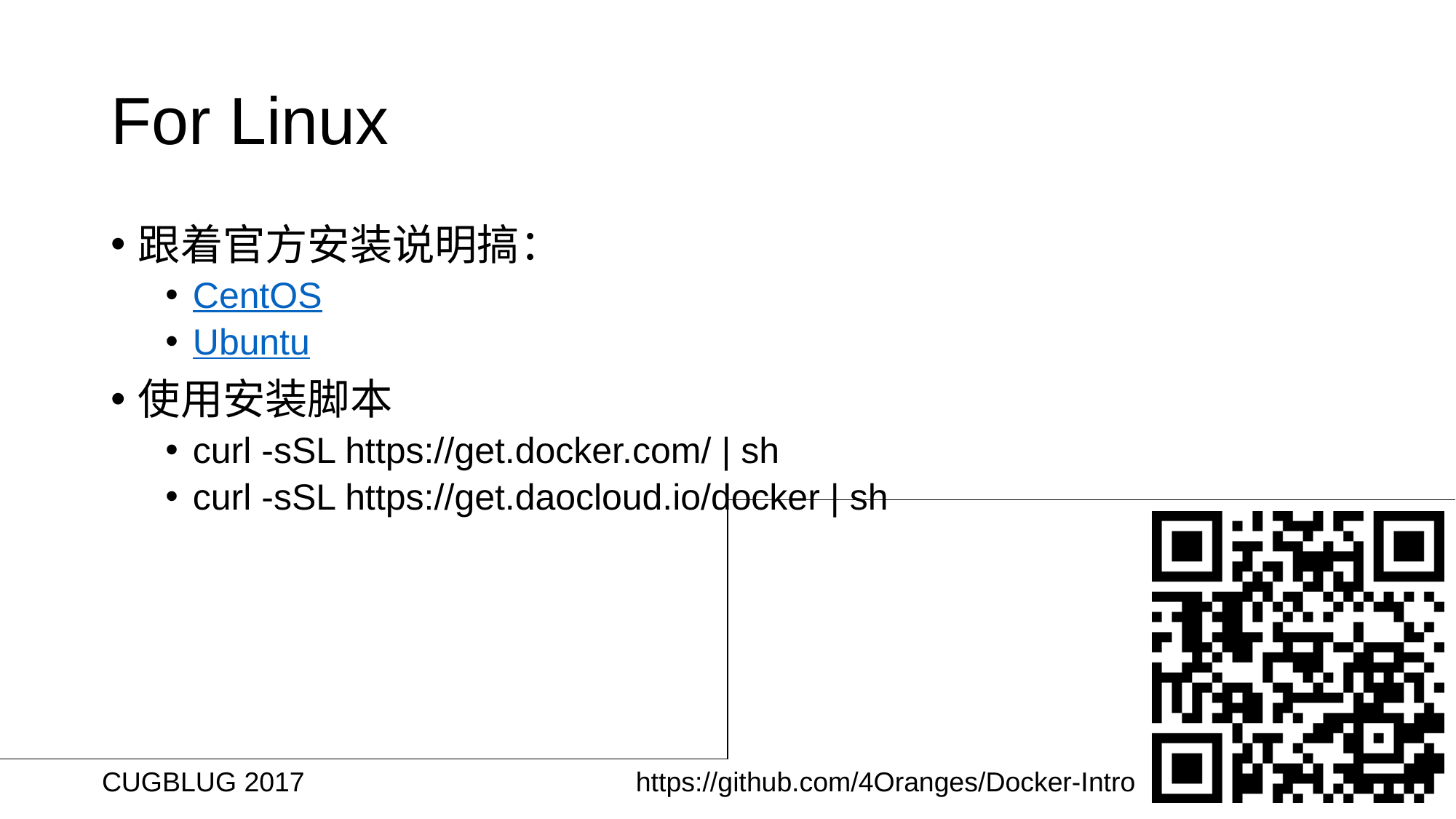

# For Linux
跟着官方安装说明搞：
CentOS
Ubuntu
使用安装脚本
curl -sSL https://get.docker.com/ | sh
curl -sSL https://get.daocloud.io/docker | sh